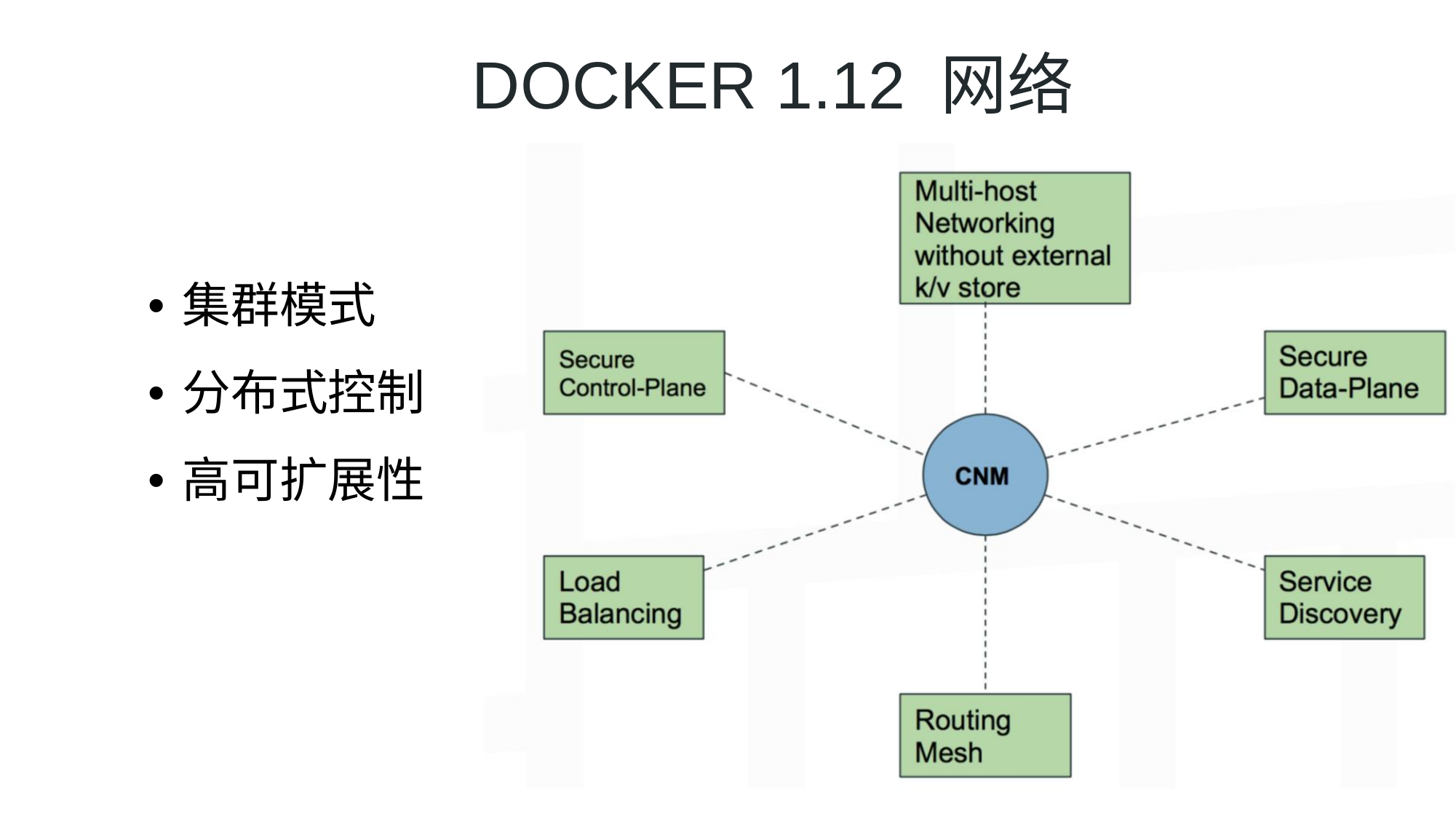

DOCKER 1.12 网络
•
•
•
集群模式
分布式控制
高可扩展性